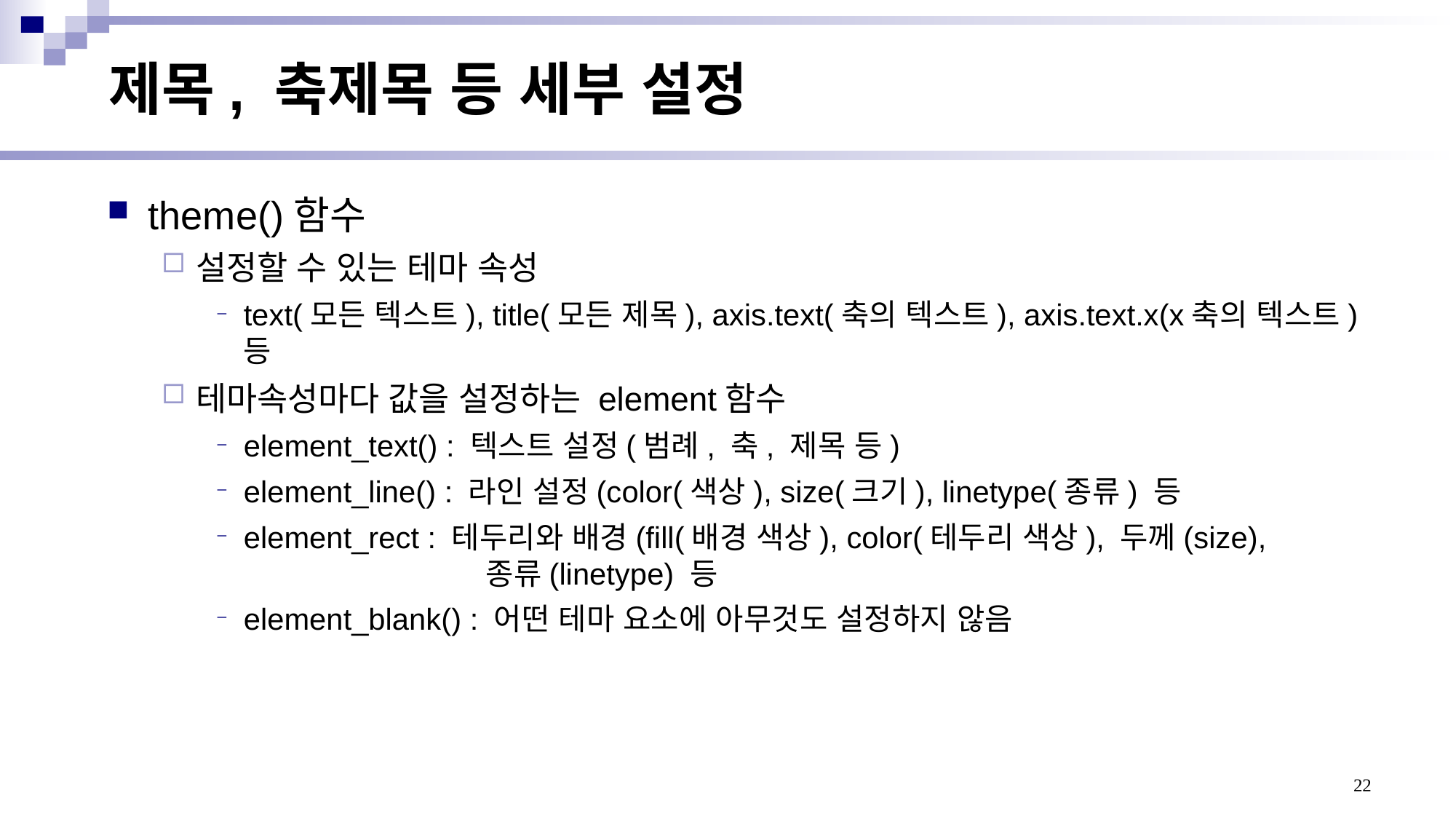

# 제목, 축제목 등 세부 설정
theme()함수
설정할 수 있는 테마 속성
text(모든 텍스트), title(모든 제목), axis.text(축의 텍스트), axis.text.x(x축의 텍스트) 등
테마속성마다 값을 설정하는 element함수
element_text() : 텍스트 설정(범례, 축, 제목 등)
element_line() : 라인 설정(color(색상), size(크기), linetype(종류) 등
element_rect : 테두리와 배경(fill(배경 색상), color(테두리 색상), 두께(size), 
		  종류(linetype) 등
element_blank() : 어떤 테마 요소에 아무것도 설정하지 않음
22